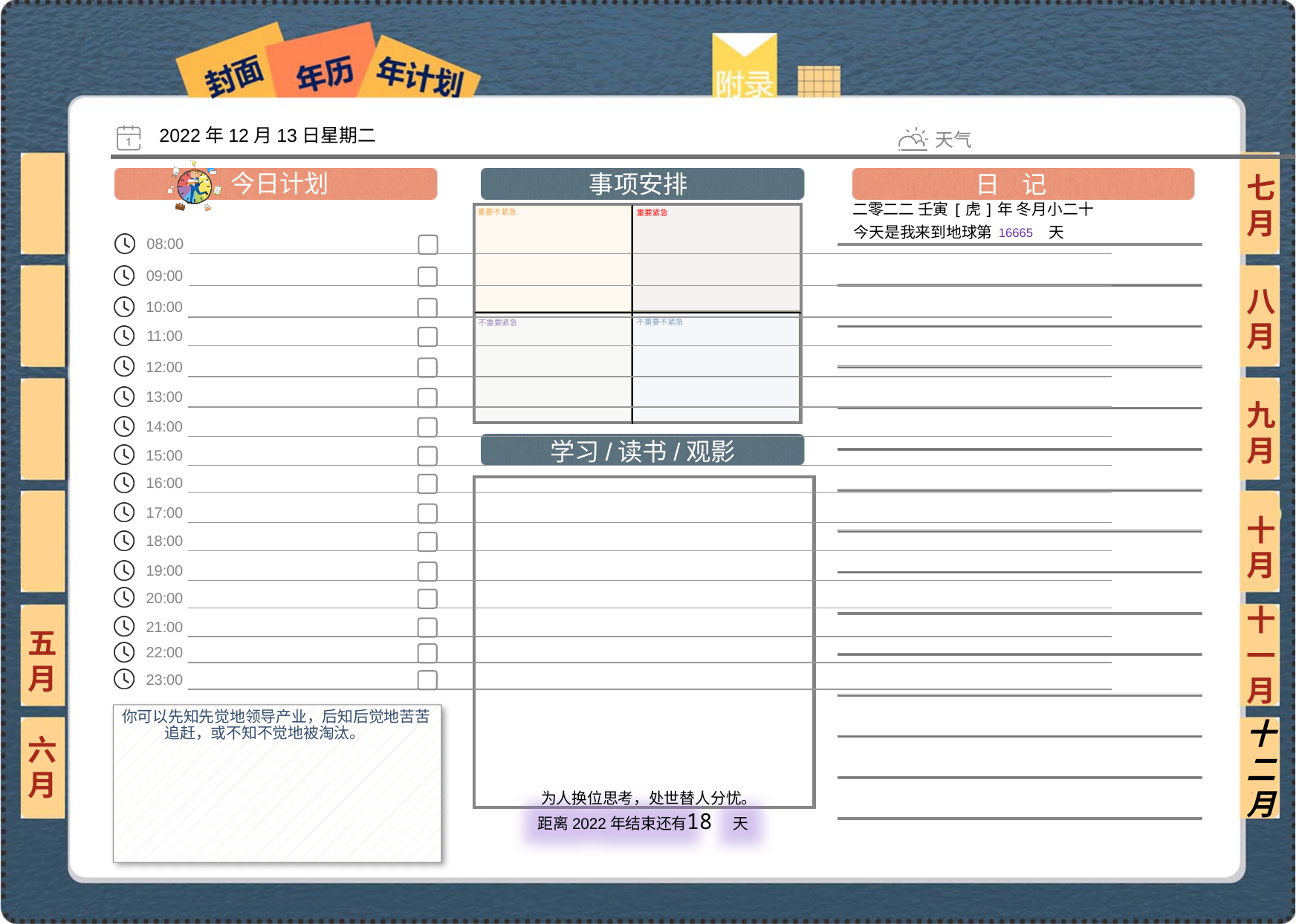

2022年12月13日星期二
七月
二零二二 壬寅[虎]年 冬月小二十
16665
八月
九月
十月
十一月
五月
你可以先知先觉地领导产业，后知后觉地苦苦追赶，或不知不觉地被淘汰。

六月
十二月
18
 为人换位思考，处世替人分忧。